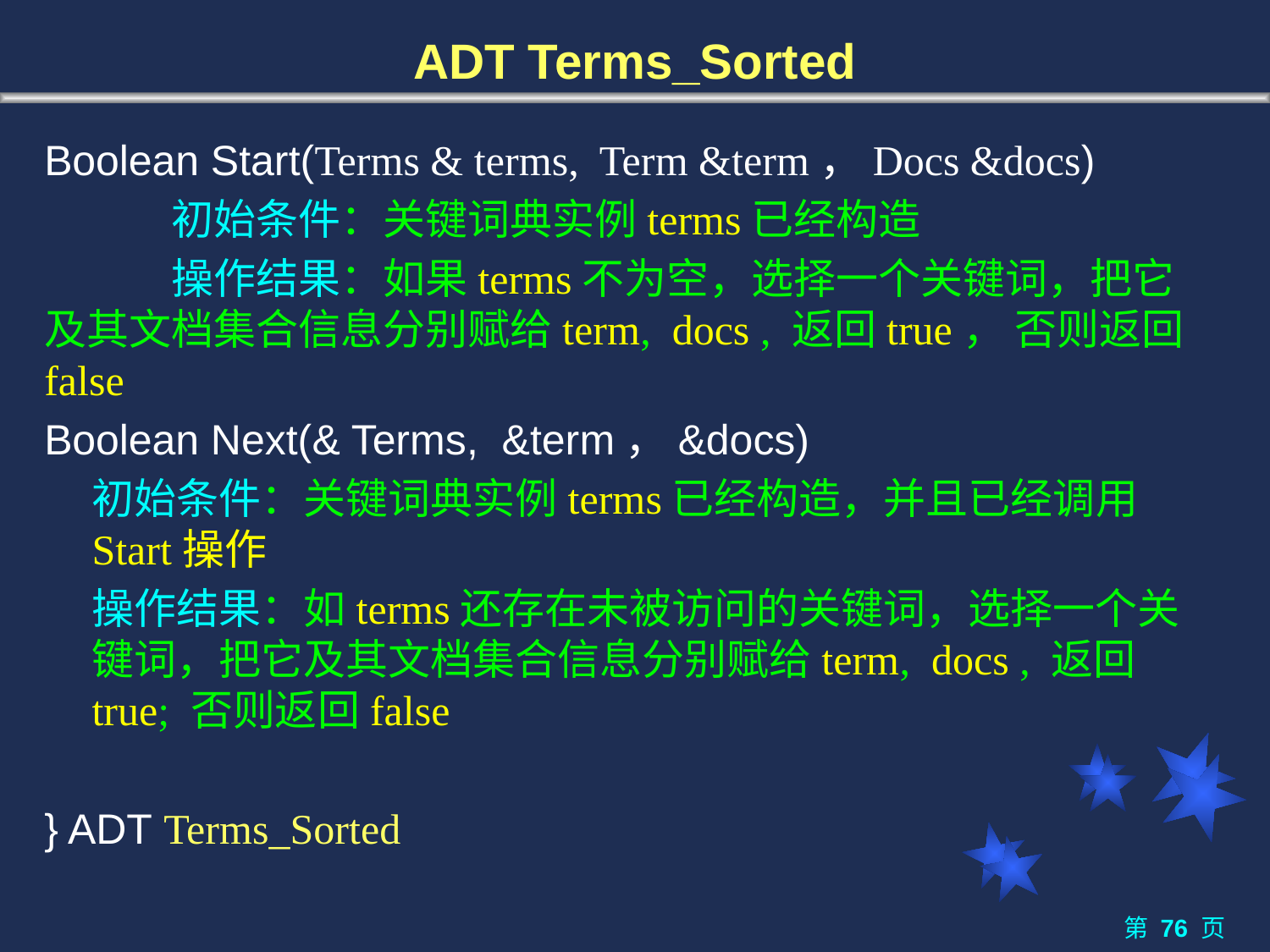

# ADT Terms_Sorted
Boolean Start(Terms & terms,  Term &term，Docs &docs)
  	初始条件：关键词典实例terms已经构造
    	操作结果：如果terms不为空，选择一个关键词，把它及其文档集合信息分别赋给term,  docs , 返回true， 否则返回false
Boolean Next(& Terms,  &term，&docs)
 	初始条件：关键词典实例terms已经构造，并且已经调用Start操作
    	操作结果：如terms还存在未被访问的关键词，选择一个关键词，把它及其文档集合信息分别赋给term,  docs , 返回true; 否则返回false

} ADT Terms_Sorted

第 76 页